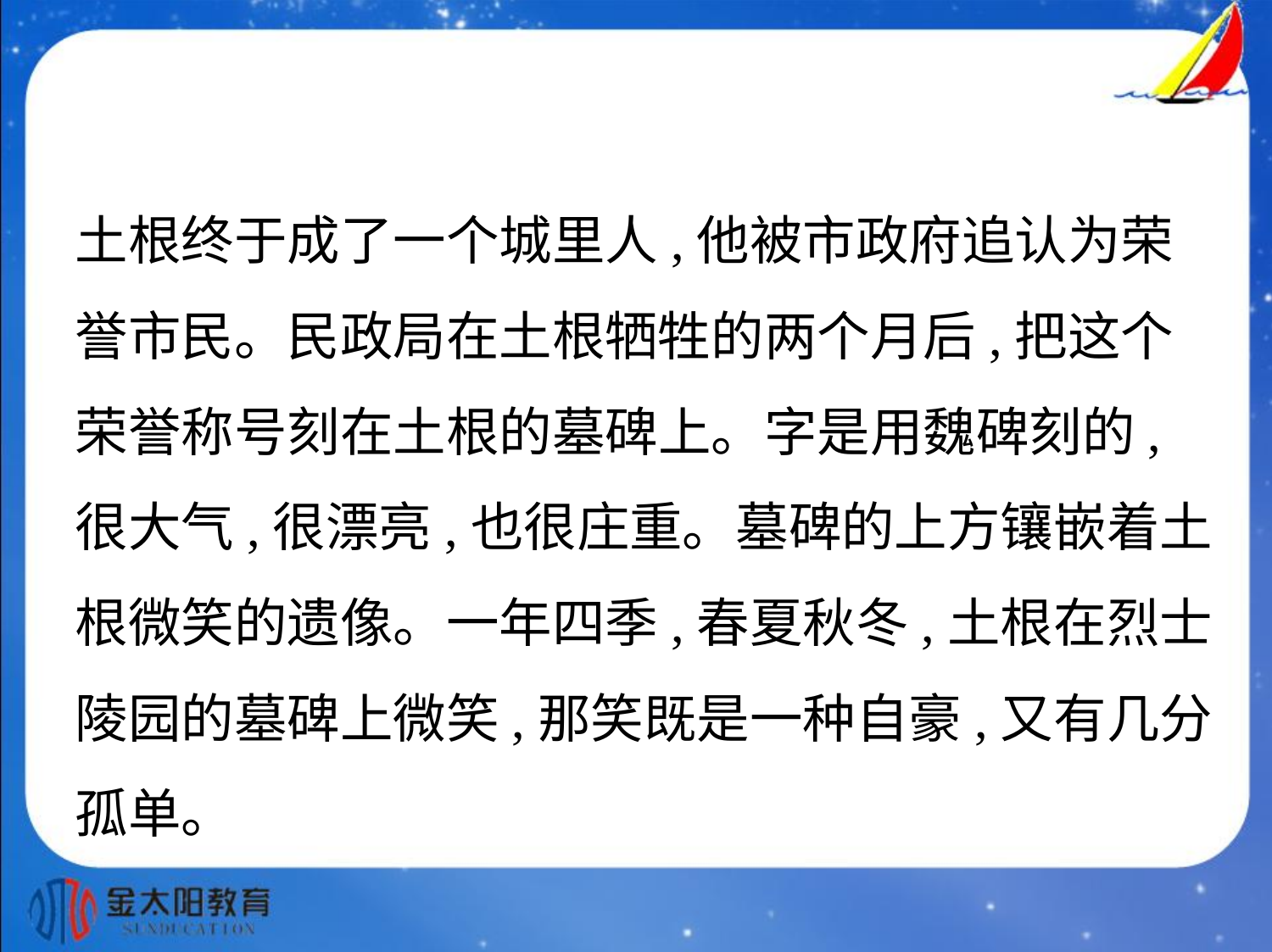

土根终于成了一个城里人,他被市政府追认为荣
誉市民。民政局在土根牺牲的两个月后,把这个
荣誉称号刻在土根的墓碑上。字是用魏碑刻的,
很大气,很漂亮,也很庄重。墓碑的上方镶嵌着土
根微笑的遗像。一年四季,春夏秋冬,土根在烈士
陵园的墓碑上微笑,那笑既是一种自豪,又有几分
孤单。